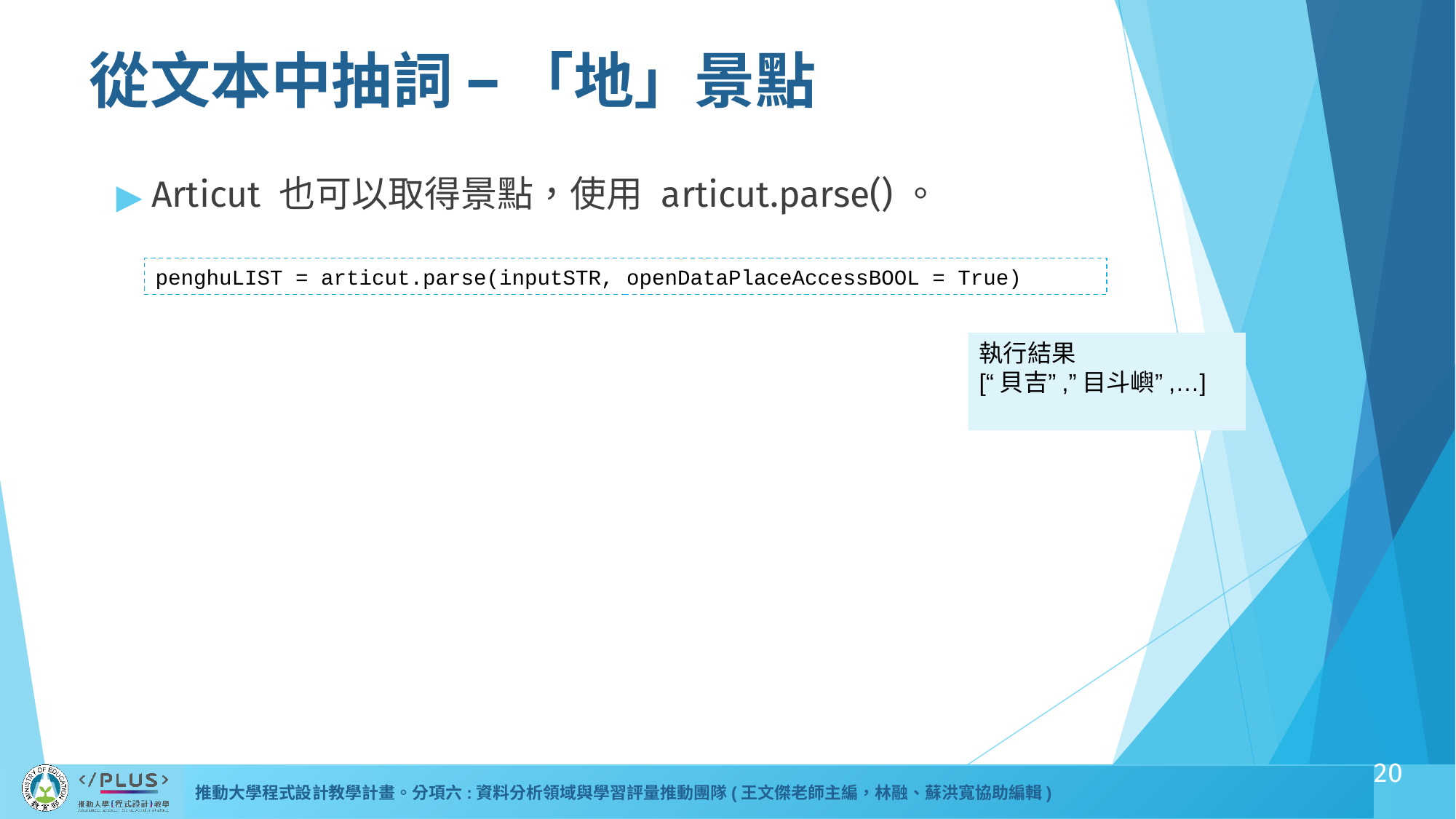

# 從文本中抽詞 – 「地」景點
Articut 也可以取得景點，使用 articut.parse()。

penghuLIST = articut.parse(inputSTR, openDataPlaceAccessBOOL = True)
執行結果
[“貝吉”,”目斗嶼”,…]

20